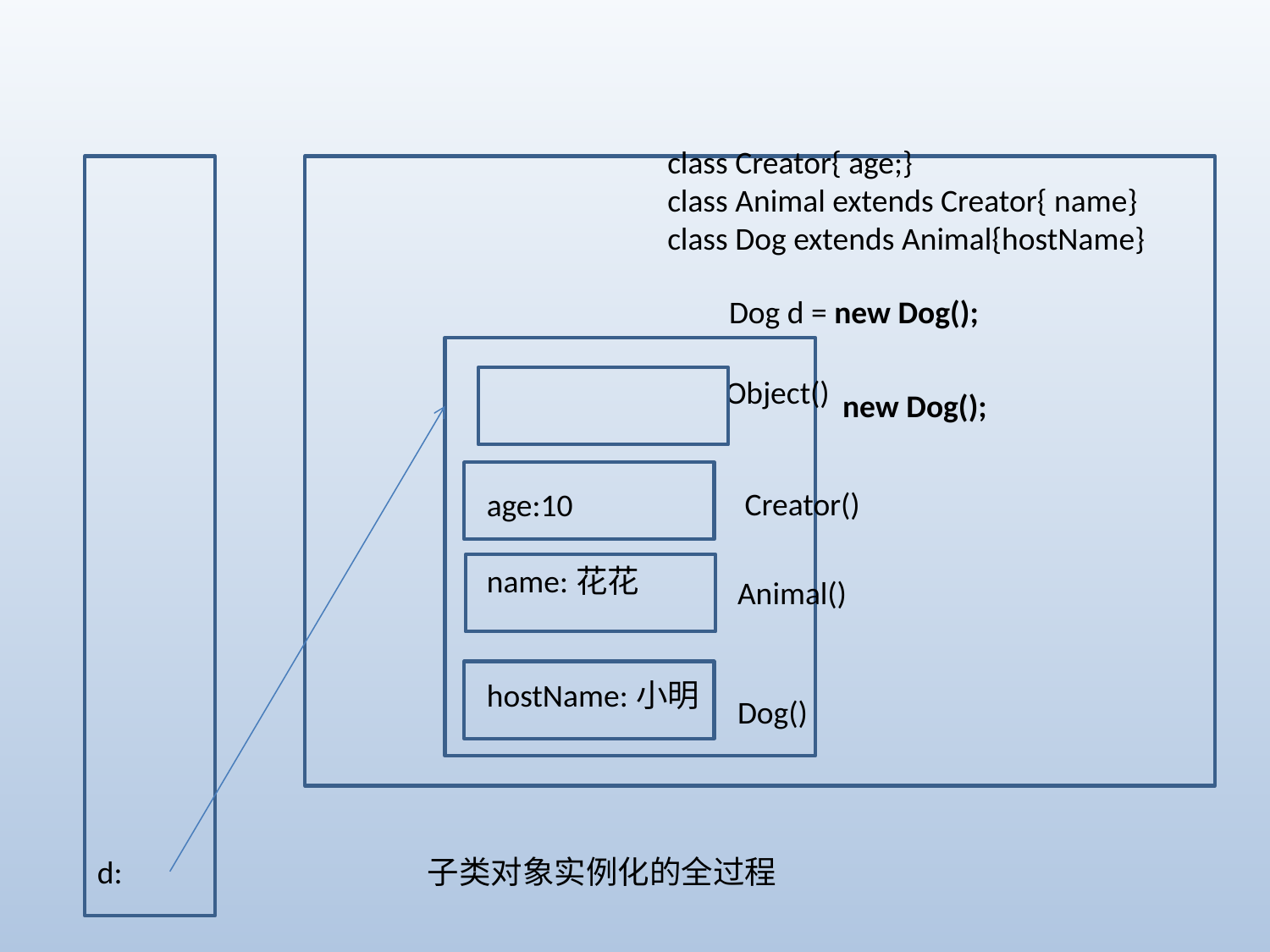

class Creator{ age;}
class Animal extends Creator{ name}
class Dog extends Animal{hostName}

Dog d = new Dog();

Object()

new Dog();

Creator()
age:10

name:花花

hostName:小明

Animal()

Dog()
d:
子类对象实例化的全过程